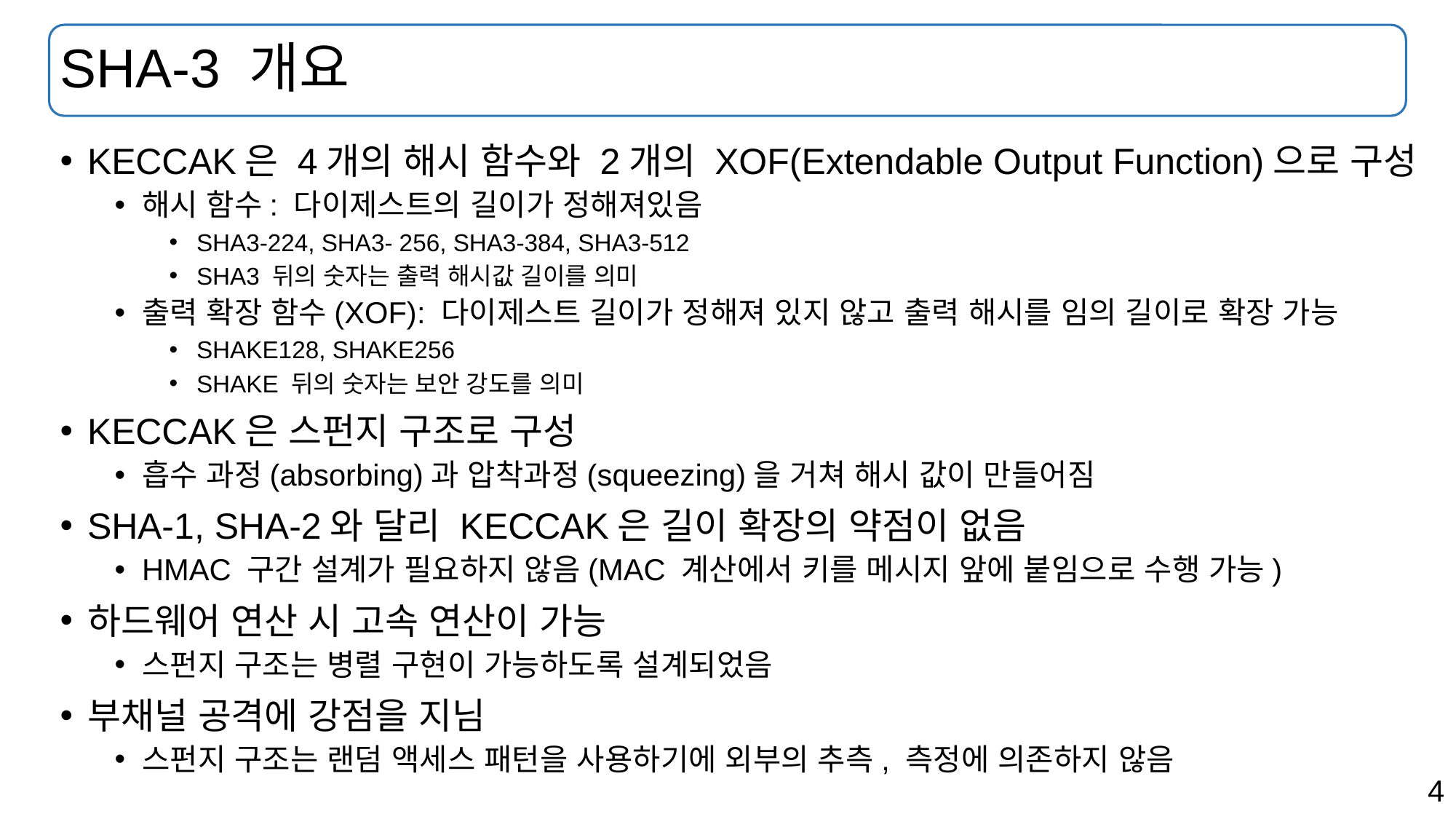

# SHA-3 개요
KECCAK은 4개의 해시 함수와 2개의 XOF(Extendable Output Function)으로 구성
해시 함수: 다이제스트의 길이가 정해져있음
SHA3-224, SHA3- 256, SHA3-384, SHA3-512
SHA3 뒤의 숫자는 출력 해시값 길이를 의미
출력 확장 함수(XOF): 다이제스트 길이가 정해져 있지 않고 출력 해시를 임의 길이로 확장 가능
SHAKE128, SHAKE256
SHAKE 뒤의 숫자는 보안 강도를 의미
KECCAK은 스펀지 구조로 구성
흡수 과정(absorbing)과 압착과정(squeezing)을 거쳐 해시 값이 만들어짐
SHA-1, SHA-2와 달리 KECCAK은 길이 확장의 약점이 없음
HMAC 구간 설계가 필요하지 않음(MAC 계산에서 키를 메시지 앞에 붙임으로 수행 가능)
하드웨어 연산 시 고속 연산이 가능
스펀지 구조는 병렬 구현이 가능하도록 설계되었음
부채널 공격에 강점을 지님
스펀지 구조는 랜덤 액세스 패턴을 사용하기에 외부의 추측, 측정에 의존하지 않음